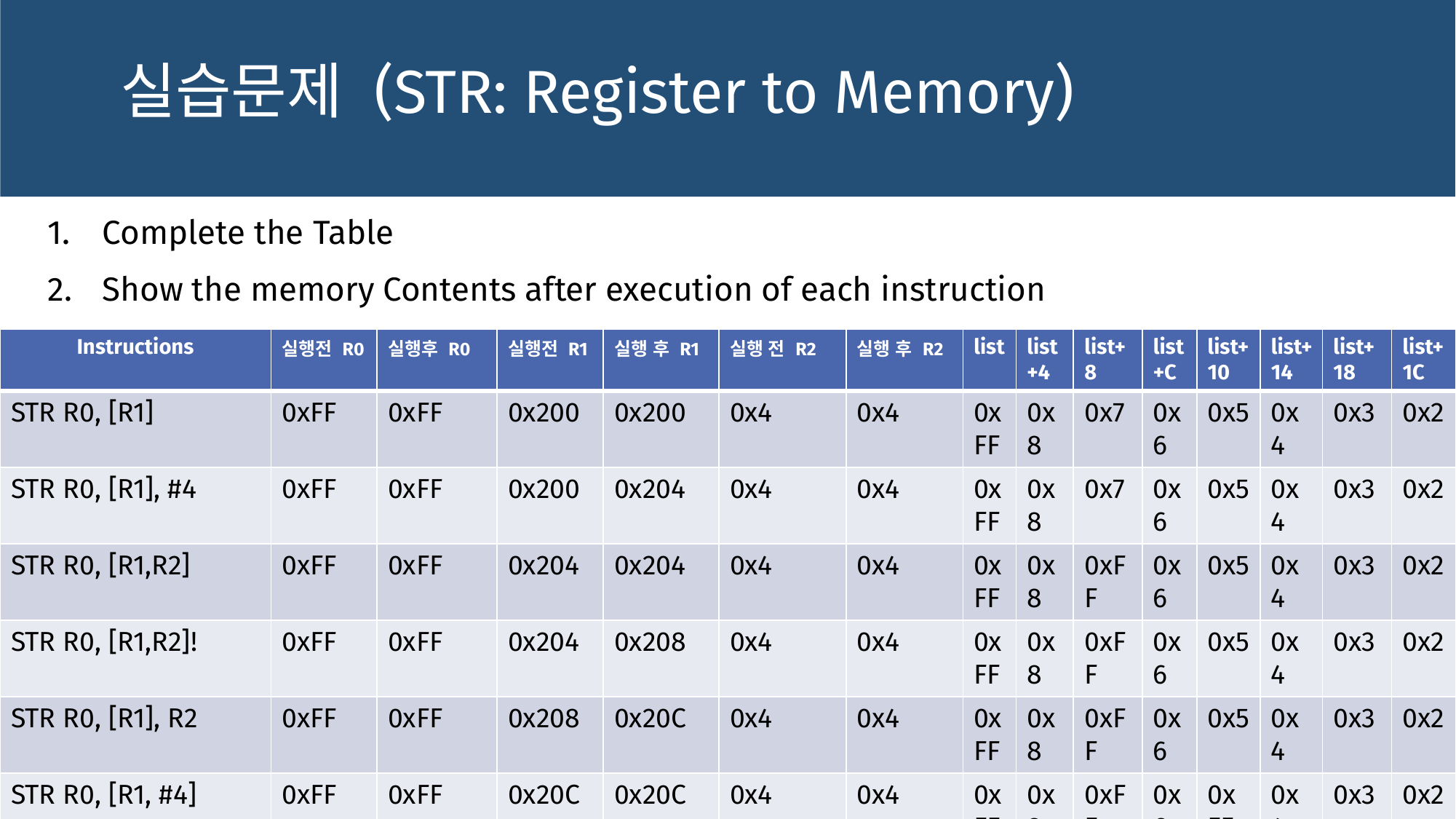

# 실습문제 (STR: Register to Memory)
Complete the Table
Show the memory Contents after execution of each instruction

| Instructions | 실행전 R0 | 실행후 R0 | 실행전 R1 | 실행 후 R1 | 실행 전 R2 | 실행 후 R2 | list | list+4 | list+8 | list+C | list+10 | list+14 | list+18 | list+1C |
| --- | --- | --- | --- | --- | --- | --- | --- | --- | --- | --- | --- | --- | --- | --- |
| STR R0, [R1] | 0xFF | 0xFF | 0x200 | 0x200 | 0x4 | 0x4 | 0xFF | 0x8 | 0x7 | 0x6 | 0x5 | 0x4 | 0x3 | 0x2 |
| STR R0, [R1], #4 | 0xFF | 0xFF | 0x200 | 0x204 | 0x4 | 0x4 | 0xFF | 0x8 | 0x7 | 0x6 | 0x5 | 0x4 | 0x3 | 0x2 |
| STR R0, [R1,R2] | 0xFF | 0xFF | 0x204 | 0x204 | 0x4 | 0x4 | 0xFF | 0x8 | 0xFF | 0x6 | 0x5 | 0x4 | 0x3 | 0x2 |
| STR R0, [R1,R2]! | 0xFF | 0xFF | 0x204 | 0x208 | 0x4 | 0x4 | 0xFF | 0x8 | 0xFF | 0x6 | 0x5 | 0x4 | 0x3 | 0x2 |
| STR R0, [R1], R2 | 0xFF | 0xFF | 0x208 | 0x20C | 0x4 | 0x4 | 0xFF | 0x8 | 0xFF | 0x6 | 0x5 | 0x4 | 0x3 | 0x2 |
| STR R0, [R1, #4] | 0xFF | 0xFF | 0x20C | 0x20C | 0x4 | 0x4 | 0xFF | 0x8 | 0xFF | 0x6 | 0xFF | 0x4 | 0x3 | 0x2 |
| STR R0, [R1, #4]! | 0xFF | 0xFF | 0x20C | 0x210 | 0x4 | 0x4 | 0xFF | 0x8 | 0xFF | 0x6 | 0xFF | 0x4 | 0x3 | 0x2 |
| STR R0, [R1, R2, LSL #1] | 0xFF | 0xFF | 0x210 | 0x210 | 0x4 | 0x4 | 0xFF | 0x8 | 0xFF | 0x6 | 0xFF | 0x4 | 0xFF | 0x2 |
| STR R0, [R1, R2, LSL #1]! | 0xFF | 0xFF | 0x210 | 0x218 | 0x4 | 0x4 | 0xFF | 0x8 | 0xFF | 0x6 | 0xFF | 0x4 | 0xFF | 0x2 |
14